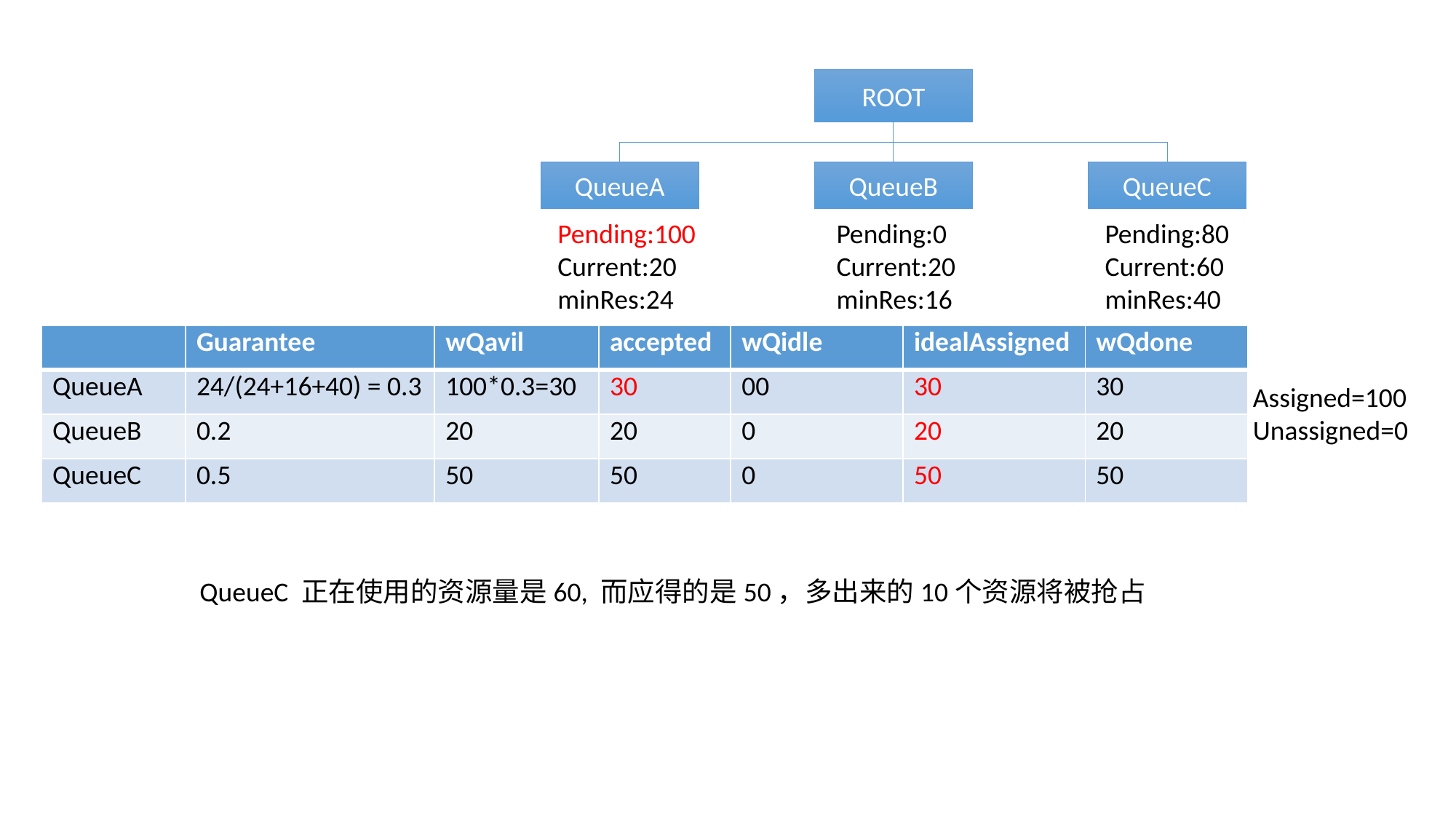

ROOT
QueueA
QueueB
QueueC
Pending:100
Current:20
minRes:24
Pending:80
Current:60
minRes:40
Pending:0
Current:20
minRes:16
|  | Guarantee | wQavil | accepted | wQidle | idealAssigned | wQdone |
| --- | --- | --- | --- | --- | --- | --- |
| QueueA | 24/(24+16+40) = 0.3 | 100\*0.3=30 | 30 | 00 | 30 | 30 |
| QueueB | 0.2 | 20 | 20 | 0 | 20 | 20 |
| QueueC | 0.5 | 50 | 50 | 0 | 50 | 50 |
Assigned=100
Unassigned=0
QueueC 正在使用的资源量是60, 而应得的是50，多出来的10个资源将被抢占